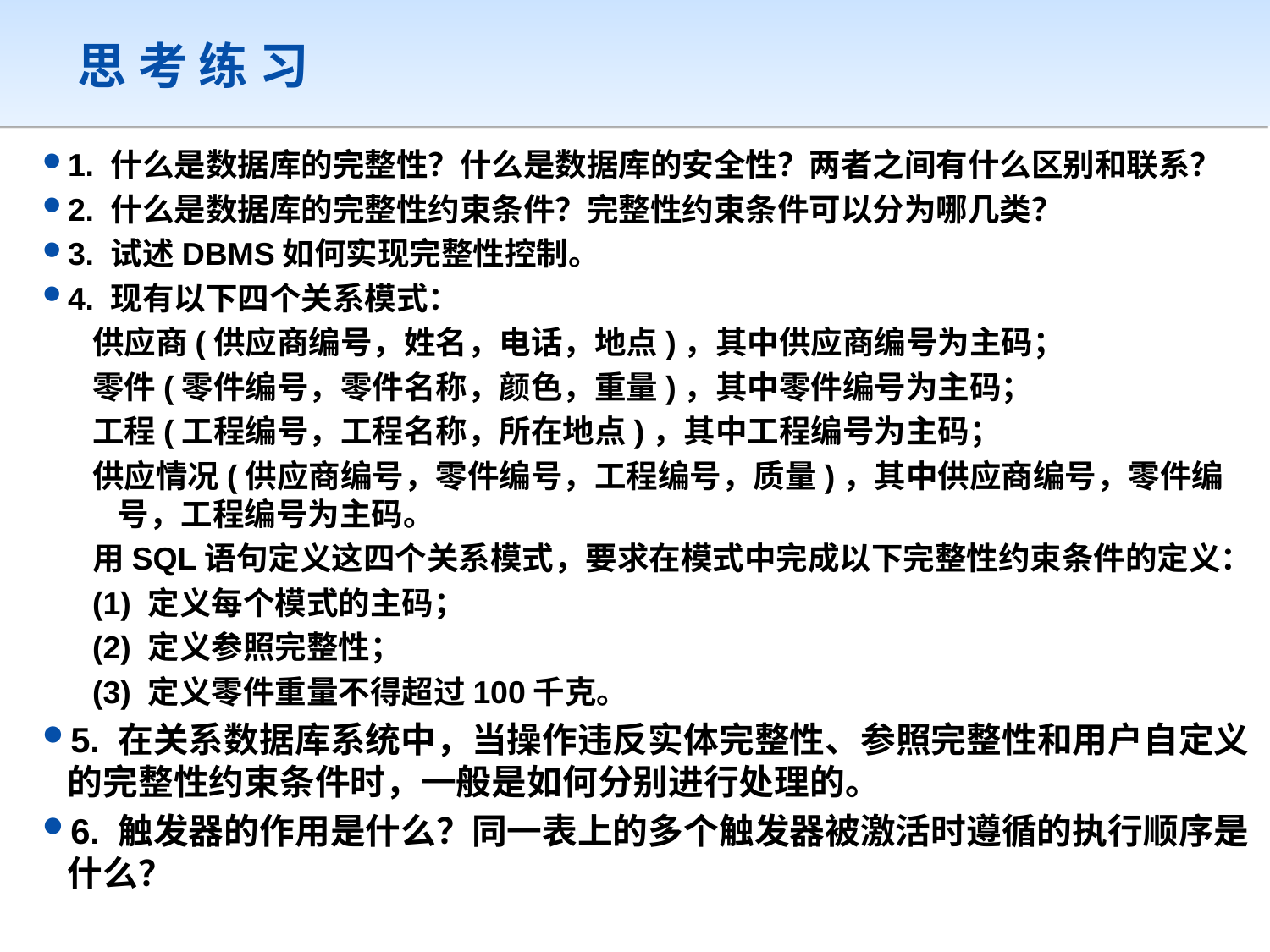

# 思 考 练 习
1. 什么是数据库的完整性？什么是数据库的安全性？两者之间有什么区别和联系？
2. 什么是数据库的完整性约束条件？完整性约束条件可以分为哪几类？
3. 试述DBMS如何实现完整性控制。
4. 现有以下四个关系模式：
供应商(供应商编号，姓名，电话，地点)，其中供应商编号为主码；
零件(零件编号，零件名称，颜色，重量)，其中零件编号为主码；
工程(工程编号，工程名称，所在地点)，其中工程编号为主码；
供应情况(供应商编号，零件编号，工程编号，质量)，其中供应商编号，零件编号，工程编号为主码。
用SQL语句定义这四个关系模式，要求在模式中完成以下完整性约束条件的定义：
(1) 定义每个模式的主码；
(2) 定义参照完整性；
(3) 定义零件重量不得超过100千克。
5. 在关系数据库系统中，当操作违反实体完整性、参照完整性和用户自定义的完整性约束条件时，一般是如何分别进行处理的。
6. 触发器的作用是什么？同一表上的多个触发器被激活时遵循的执行顺序是什么？